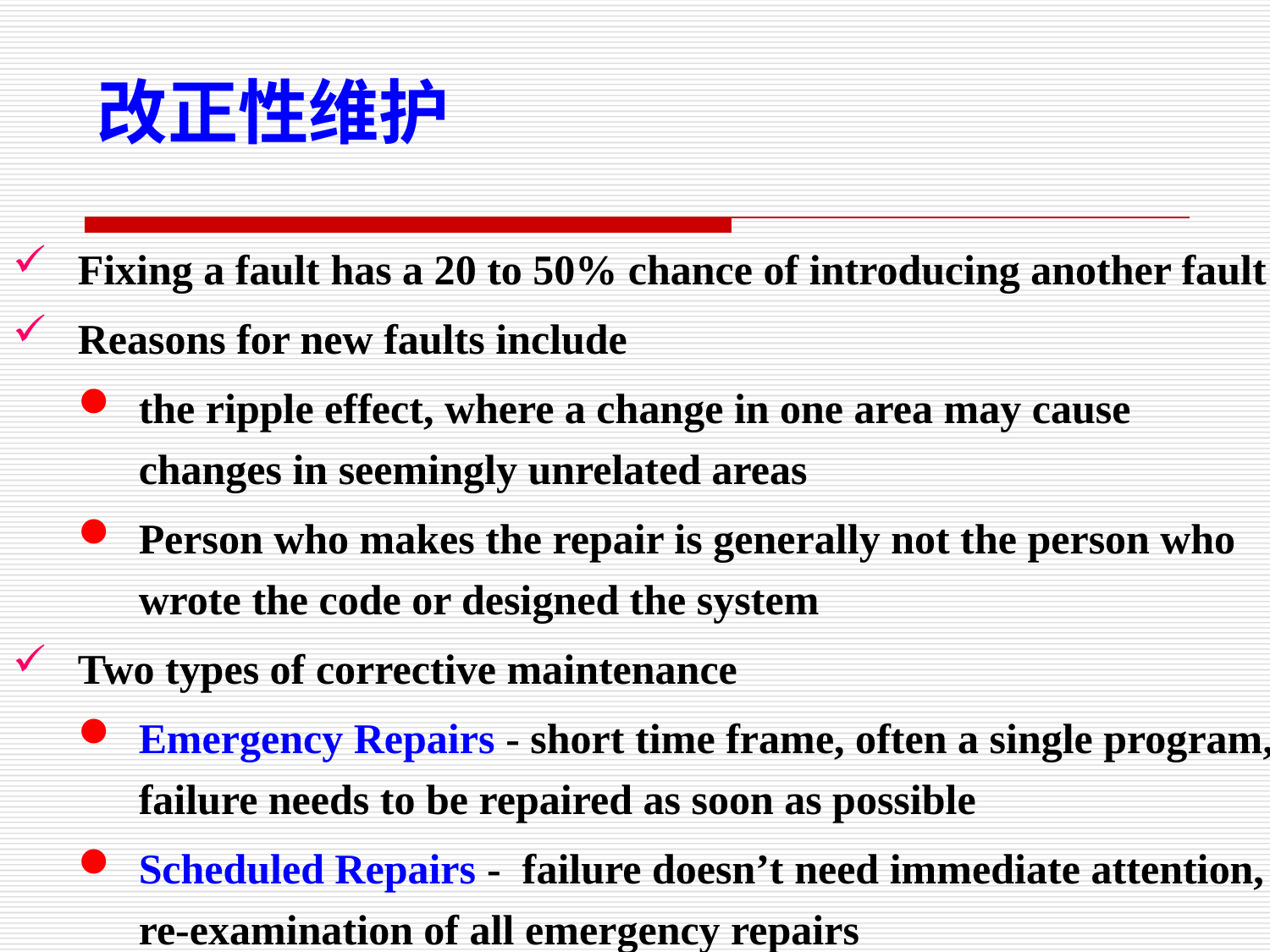

改正性维护
Fixing a fault has a 20 to 50% chance of introducing another fault
Reasons for new faults include
the ripple effect, where a change in one area may cause changes in seemingly unrelated areas
Person who makes the repair is generally not the person who wrote the code or designed the system
Two types of corrective maintenance
Emergency Repairs - short time frame, often a single program, failure needs to be repaired as soon as possible
Scheduled Repairs -  failure doesn’t need immediate attention, re-examination of all emergency repairs